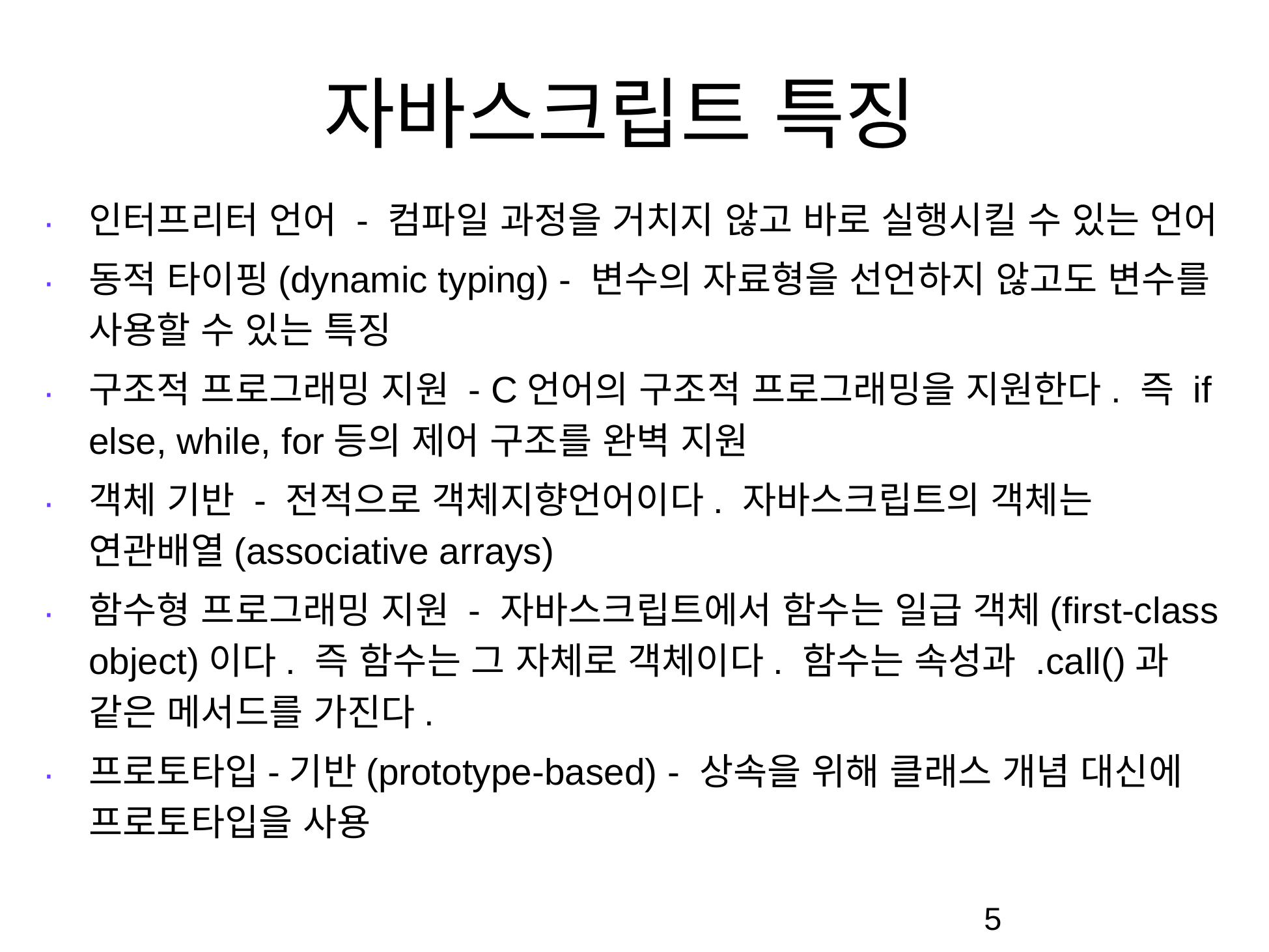

자바스크립트 특징
인터프리터 언어 - 컴파일 과정을 거치지 않고 바로 실행시킬 수 있는 언어
동적 타이핑(dynamic typing) - 변수의 자료형을 선언하지 않고도 변수를 사용할 수 있는 특징
구조적 프로그래밍 지원 - C언어의 구조적 프로그래밍을 지원한다. 즉 if else, while, for등의 제어 구조를 완벽 지원
객체 기반 - 전적으로 객체지향언어이다. 자바스크립트의 객체는 연관배열(associative arrays)
함수형 프로그래밍 지원 - 자바스크립트에서 함수는 일급 객체(first-class object)이다. 즉 함수는 그 자체로 객체이다. 함수는 속성과 .call()과 같은 메서드를 가진다.
프로토타입-기반(prototype-based) - 상속을 위해 클래스 개념 대신에 프로토타입을 사용
5